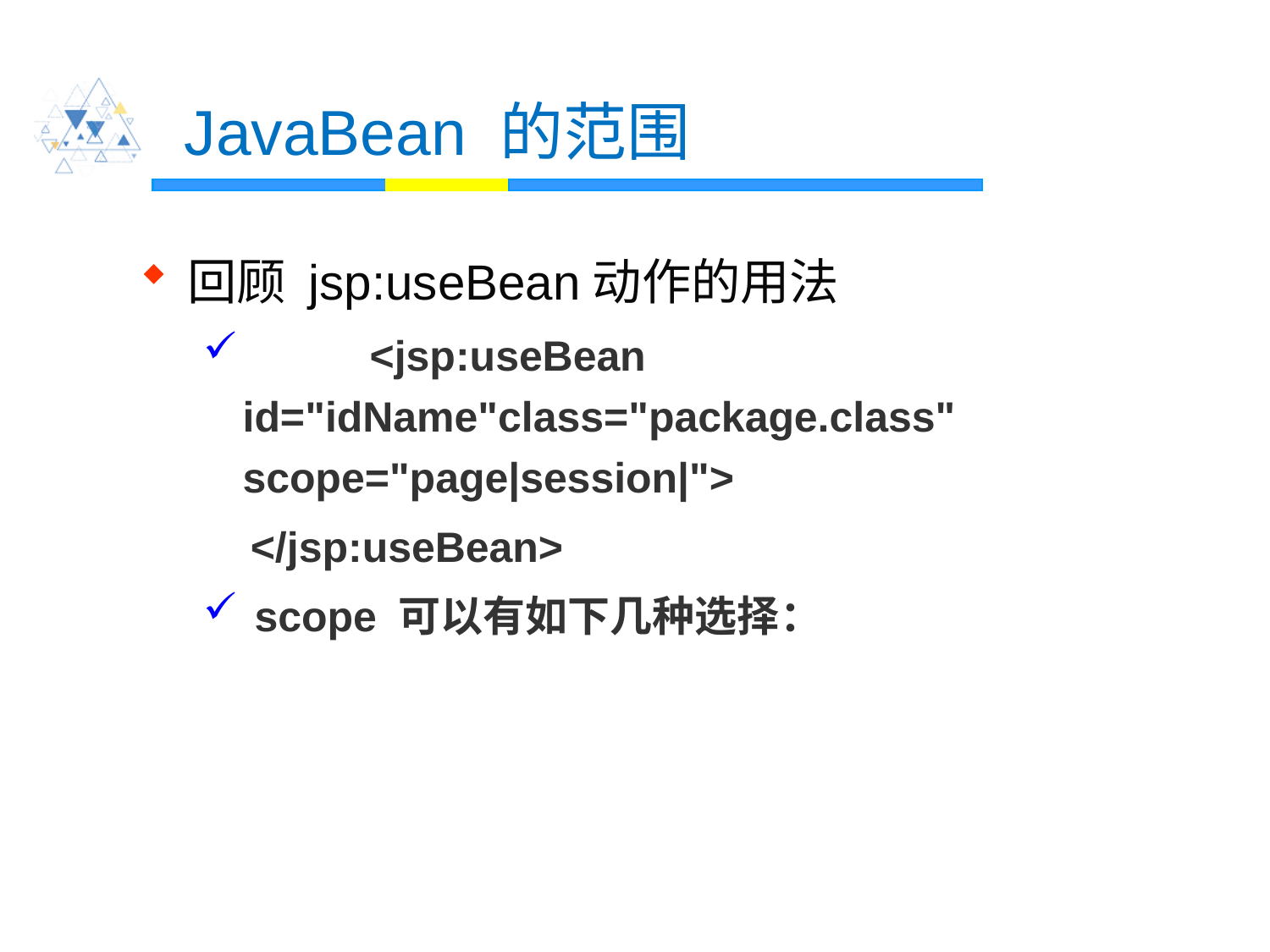

# JavaBean 的范围
回顾 jsp:useBean动作的用法
 	<jsp:useBean id="idName"class="package.class" scope="page|session|">
    </jsp:useBean>
 scope 可以有如下几种选择：